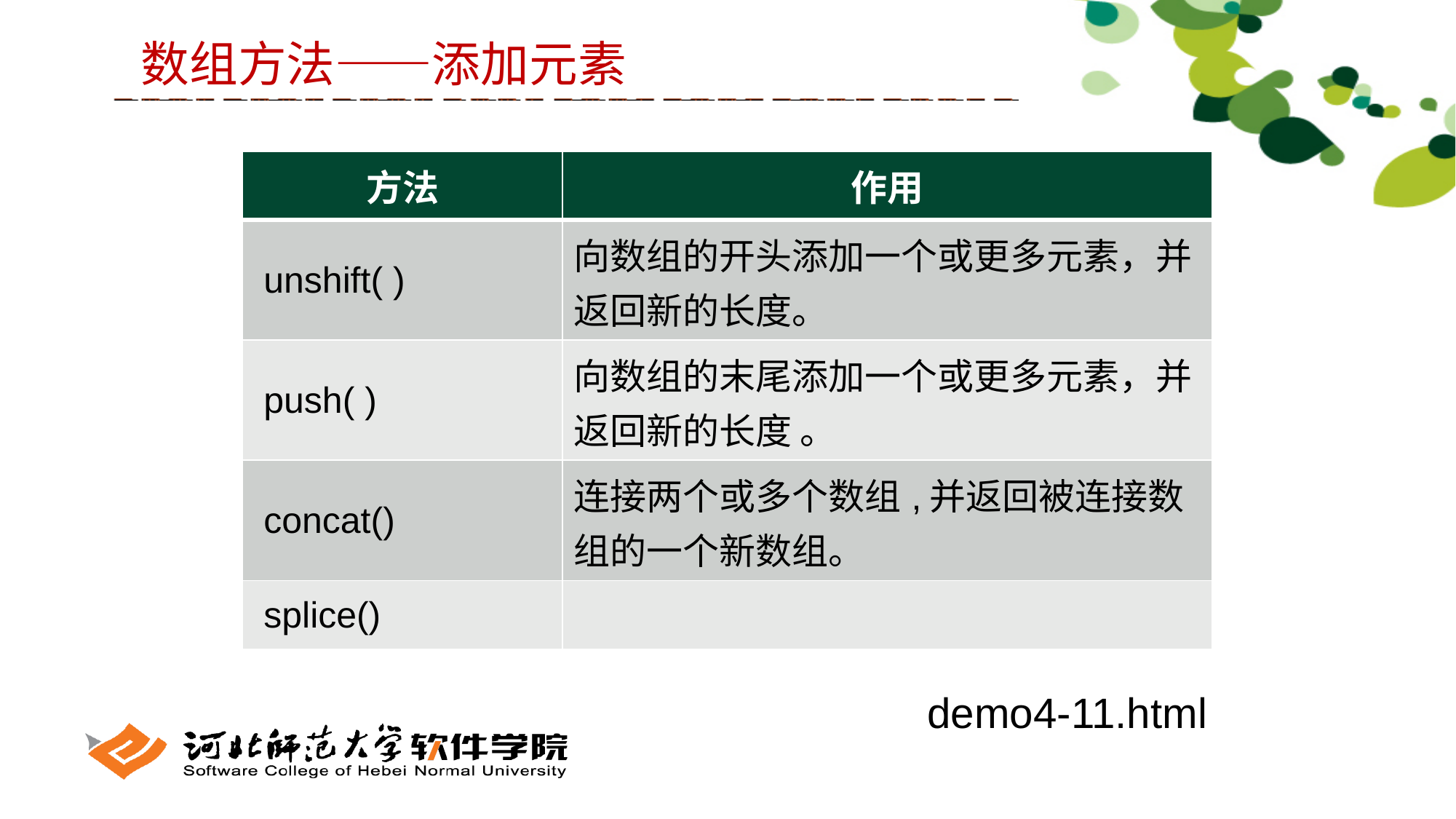

数组方法——添加元素

| 方法 | 作用 |
| --- | --- |
| unshift( ) | 向数组的开头添加一个或更多元素，并返回新的长度。 |
| push( ) | 向数组的末尾添加一个或更多元素，并 返回新的长度 。 |
| concat() | 连接两个或多个数组,并返回被连接数组的一个新数组。 |
| splice() |  |
demo4-11.html